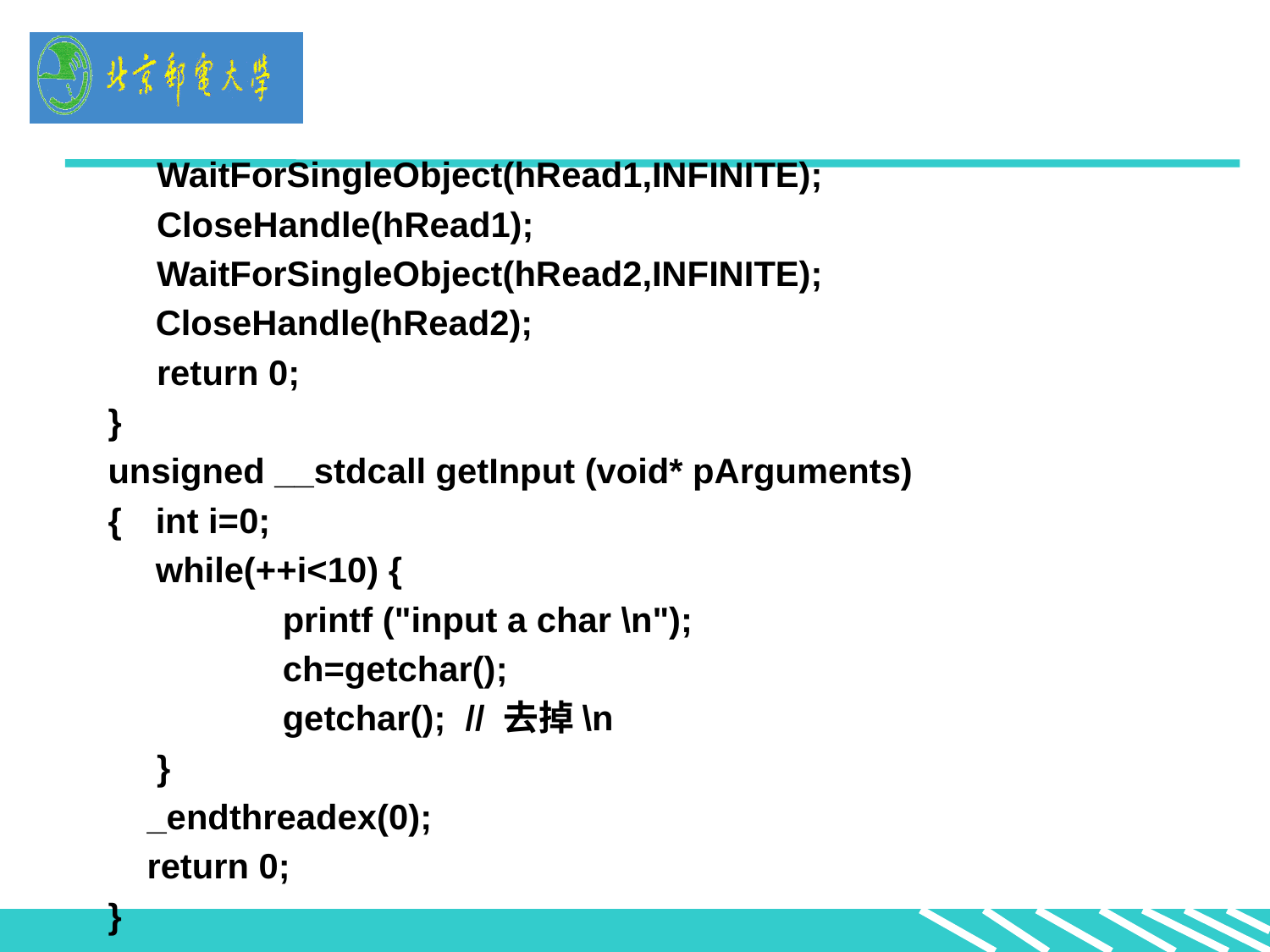

WaitForSingleObject(hRead1,INFINITE);
     CloseHandle(hRead1);
     WaitForSingleObject(hRead2,INFINITE);
	CloseHandle(hRead2);
     return 0;
}
unsigned __stdcall getInput (void* pArguments)
{	int i=0;
   	while(++i<10) {
     	printf ("input a char \n");
      	ch=getchar();
      	getchar();  // 去掉\n
     }
    _endthreadex(0);
    return 0;
}